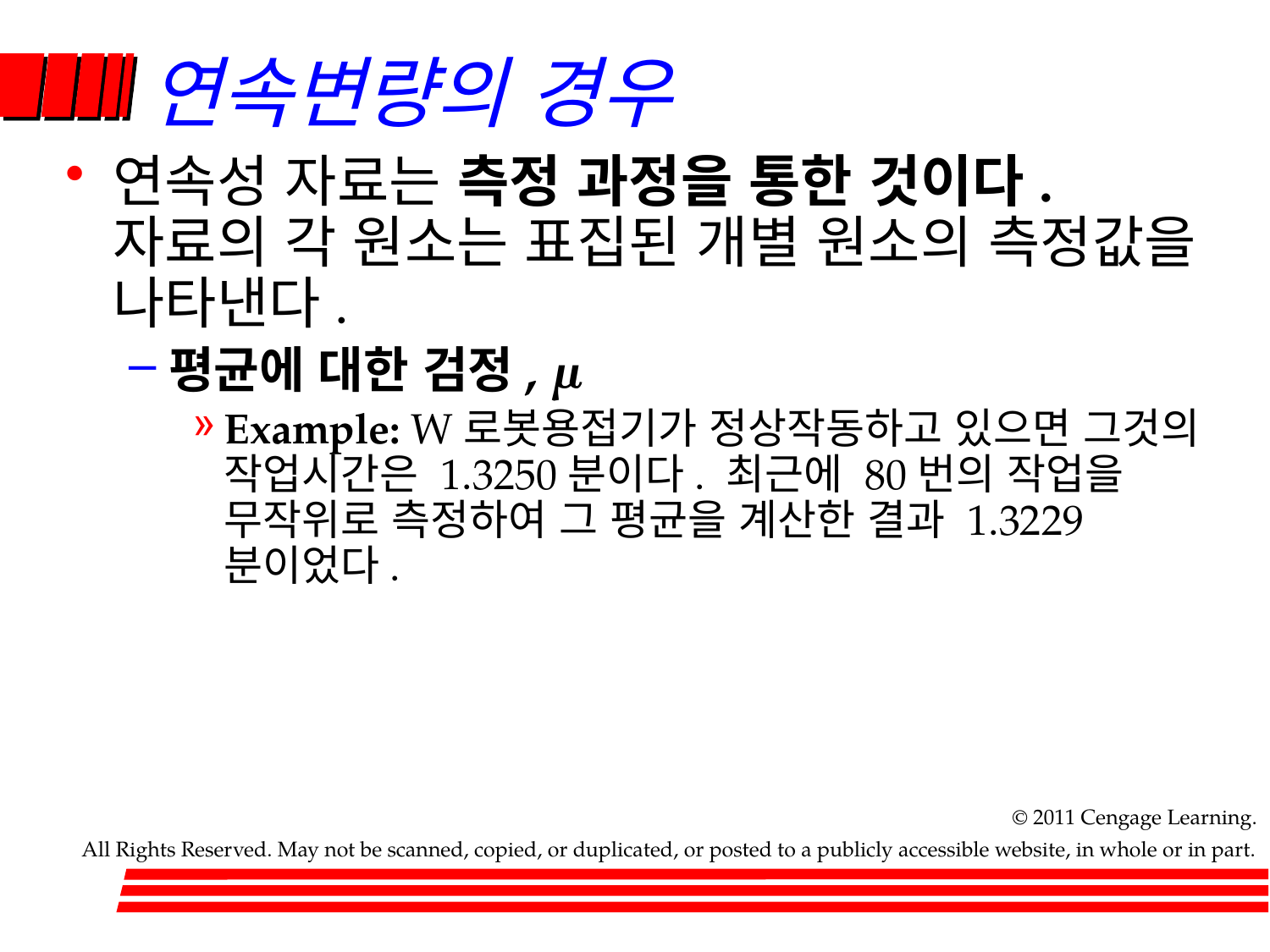

# 연속변량의 경우
연속성 자료는 측정 과정을 통한 것이다. 자료의 각 원소는 표집된 개별 원소의 측정값을 나타낸다.
평균에 대한 검정, µ
Example: W로봇용접기가 정상작동하고 있으면 그것의 작업시간은 1.3250분이다. 최근에 80번의 작업을 무작위로 측정하여 그 평균을 계산한 결과 1.3229분이었다.
		           © 2011 Cengage Learning.
All Rights Reserved. May not be scanned, copied, or duplicated, or posted to a publicly accessible website, in whole or in part.